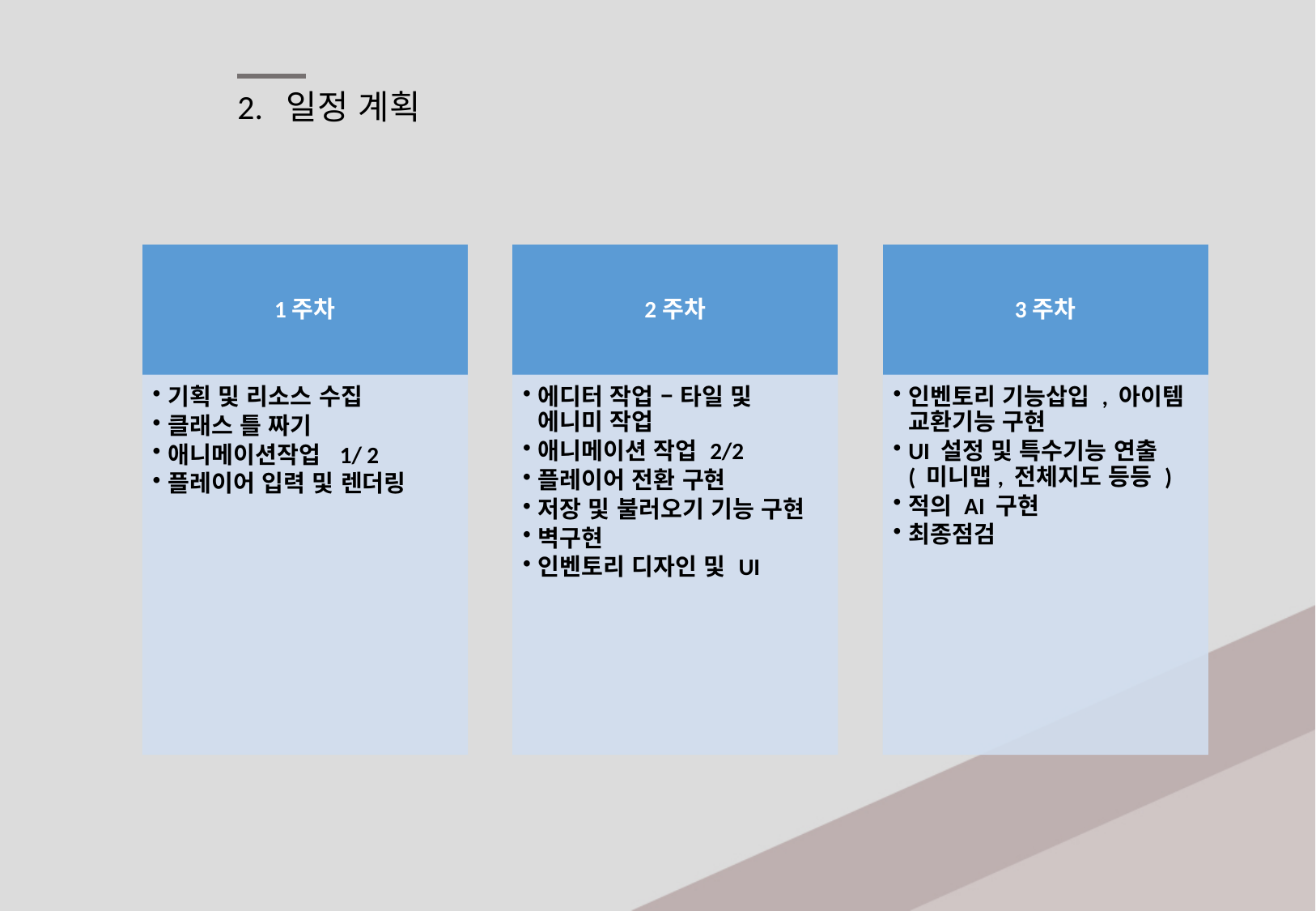

2.  일정 계획
1주차
기획 및 리소스 수집
클래스 틀 짜기
애니메이션작업  1/ 2
플레이어 입력 및 렌더링
2주차
에디터 작업 – 타일 및 에니미 작업
애니메이션 작업 2/2
플레이어 전환 구현
저장 및 불러오기 기능 구현
벽구현
인벤토리 디자인 및 UI

3주차
인벤토리 기능삽입 , 아이템 교환기능 구현
UI 설정 및 특수기능 연출 ( 미니맵, 전체지도 등등 )
적의 AI 구현
최종점검